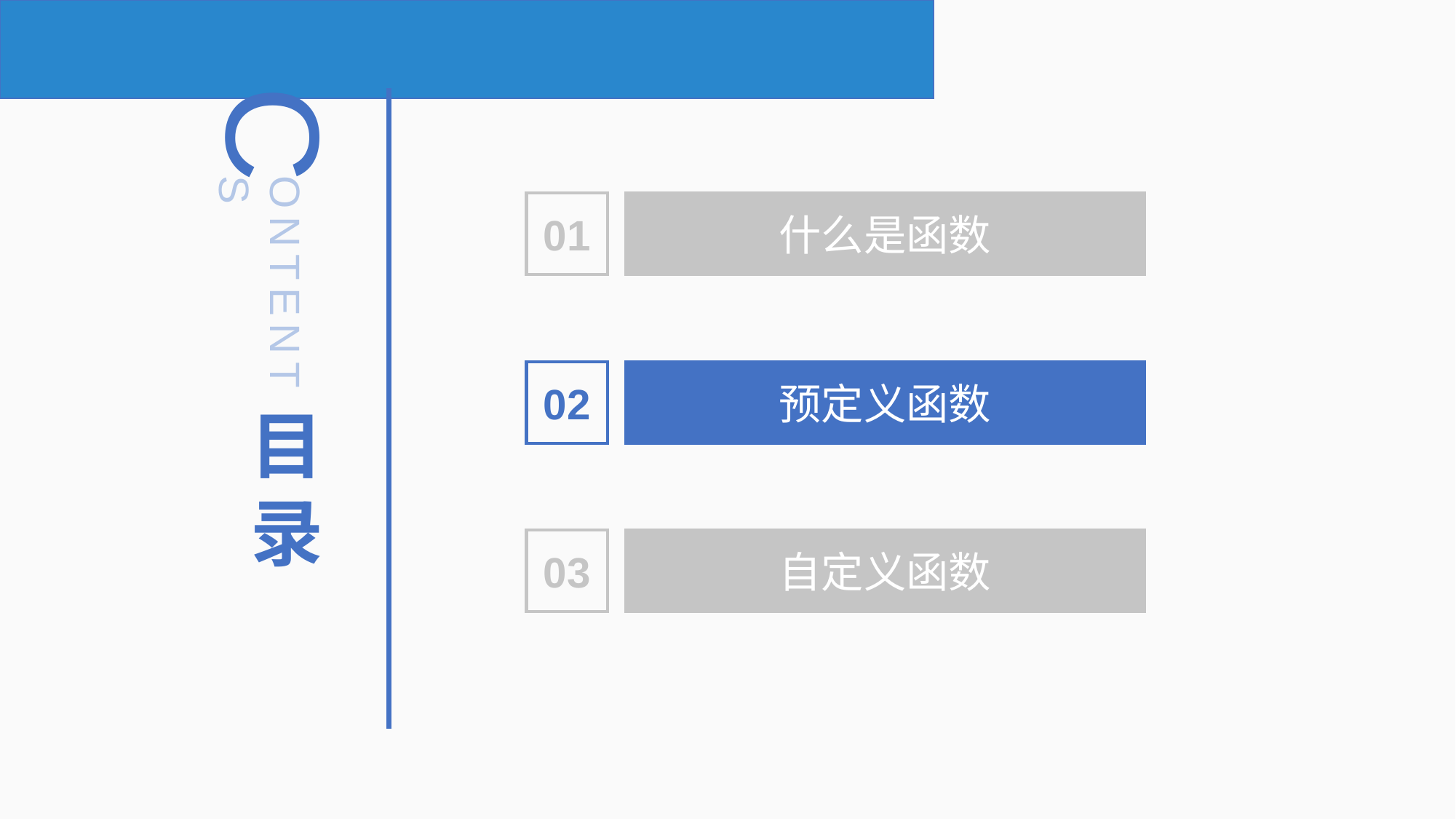

C
ONTENTS
01
什么是函数
02
预定义函数
目
录
03
自定义函数